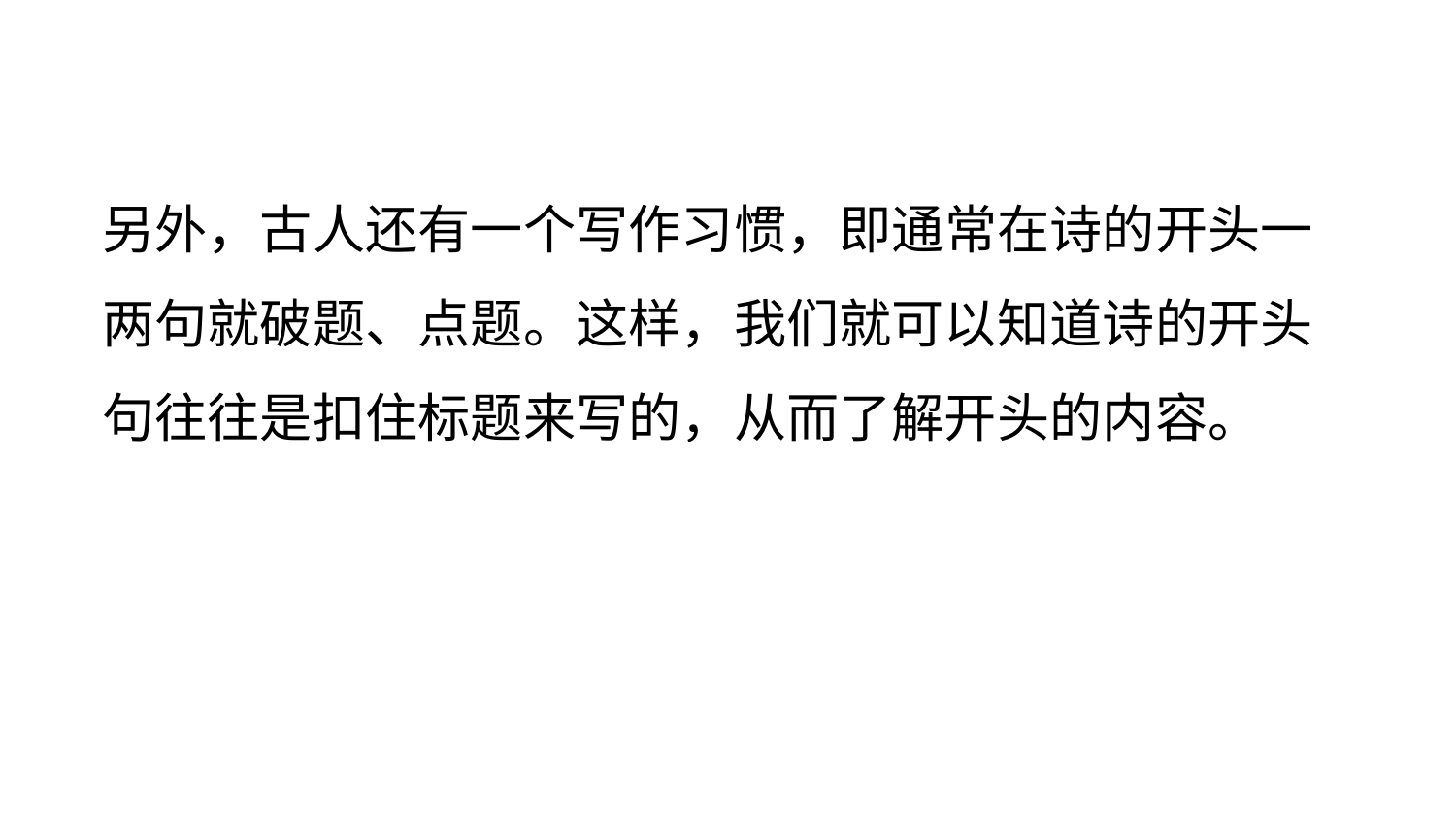

另外，古人还有一个写作习惯，即通常在诗的开头一
两句就破题、点题。这样，我们就可以知道诗的开头
句往往是扣住标题来写的，从而了解开头的内容。